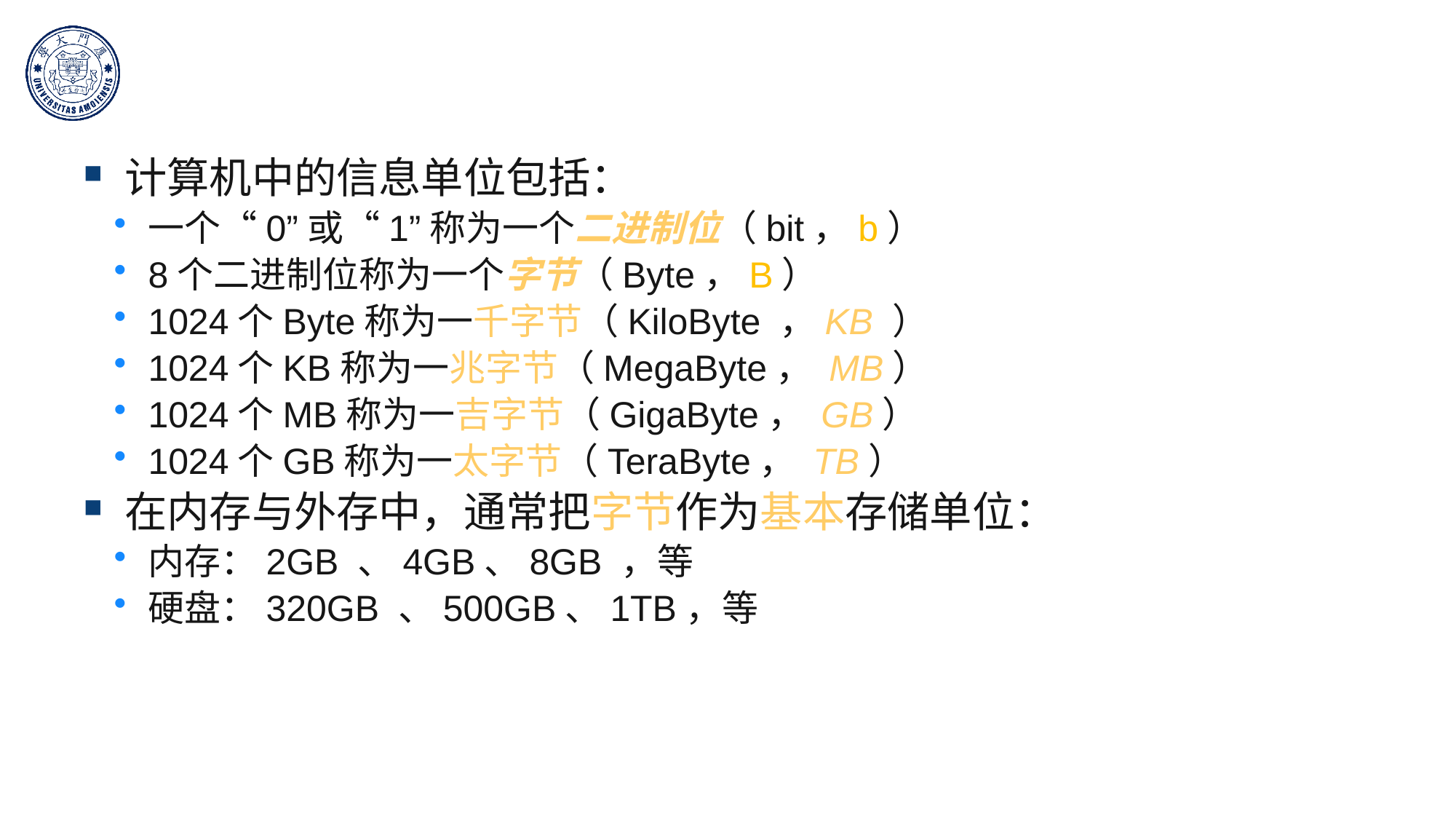

#
计算机中的信息单位包括：
一个“0”或“1”称为一个二进制位（bit，b）
8个二进制位称为一个字节（Byte，B）
1024个Byte称为一千字节（KiloByte ，KB ）
1024个KB称为一兆字节（MegaByte， MB）
1024个MB称为一吉字节（GigaByte， GB）
1024个GB称为一太字节（TeraByte， TB）
在内存与外存中，通常把字节作为基本存储单位：
内存：2GB 、4GB、8GB ，等
硬盘：320GB 、500GB、1TB，等

18